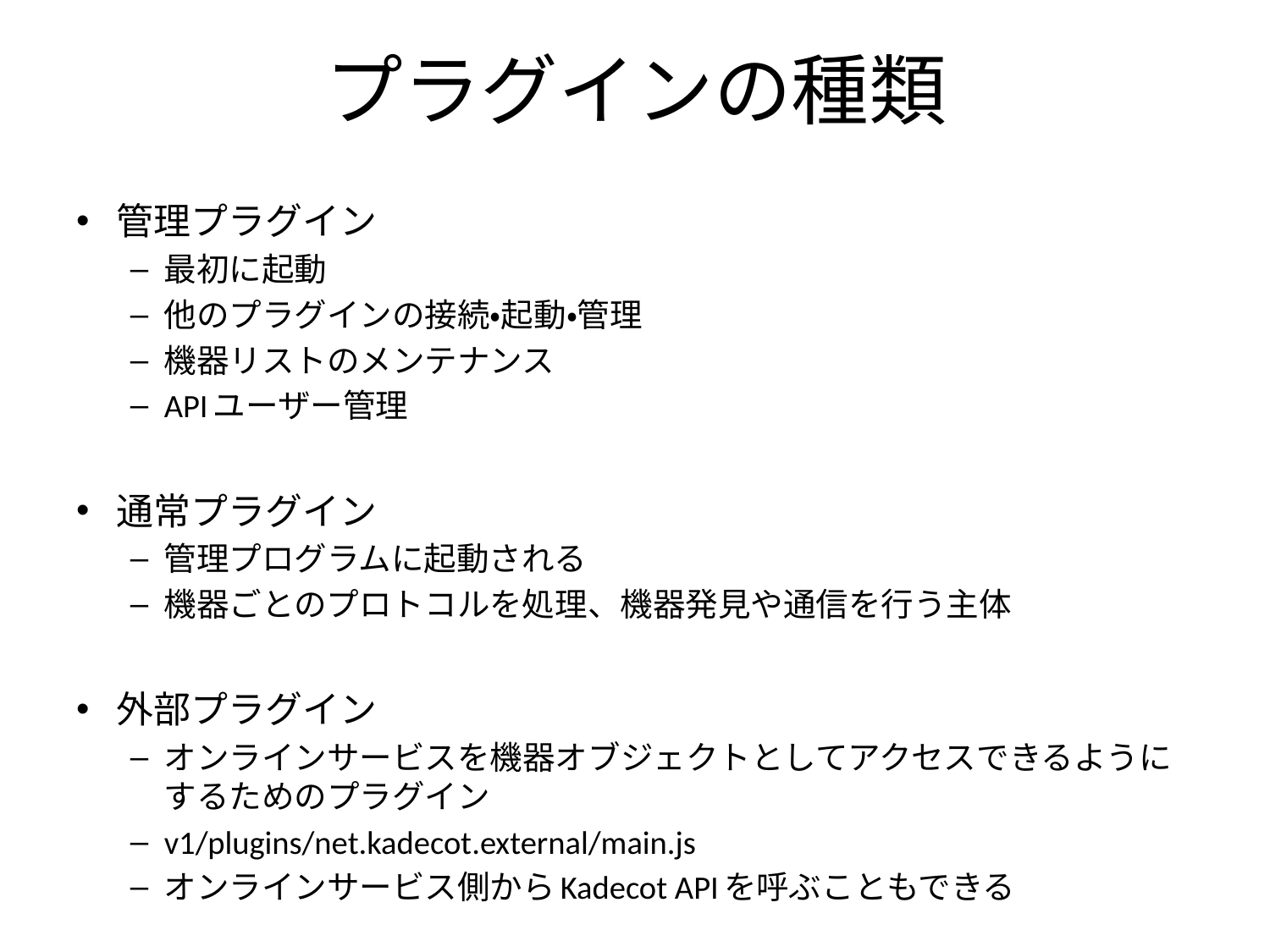

# プラグインの種類
管理プラグイン
最初に起動
他のプラグインの接続・起動・管理
機器リストのメンテナンス
APIユーザー管理

通常プラグイン
管理プログラムに起動される
機器ごとのプロトコルを処理、機器発見や通信を行う主体

外部プラグイン
オンラインサービスを機器オブジェクトとしてアクセスできるようにするためのプラグイン
v1/plugins/net.kadecot.external/main.js
オンラインサービス側からKadecot APIを呼ぶこともできる